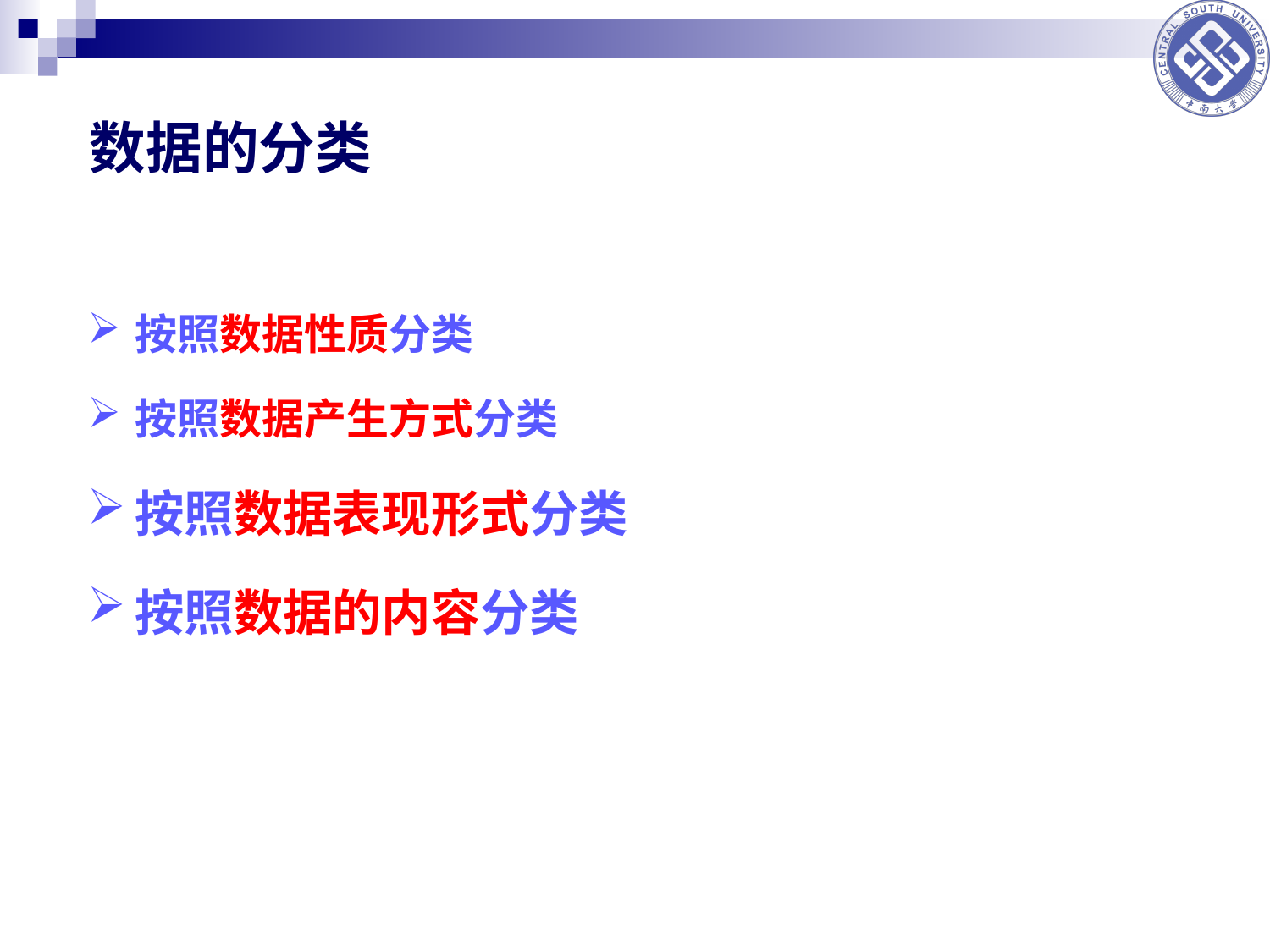

数据的分类
按照数据性质分类
按照数据产生方式分类
按照数据表现形式分类
按照数据的内容分类